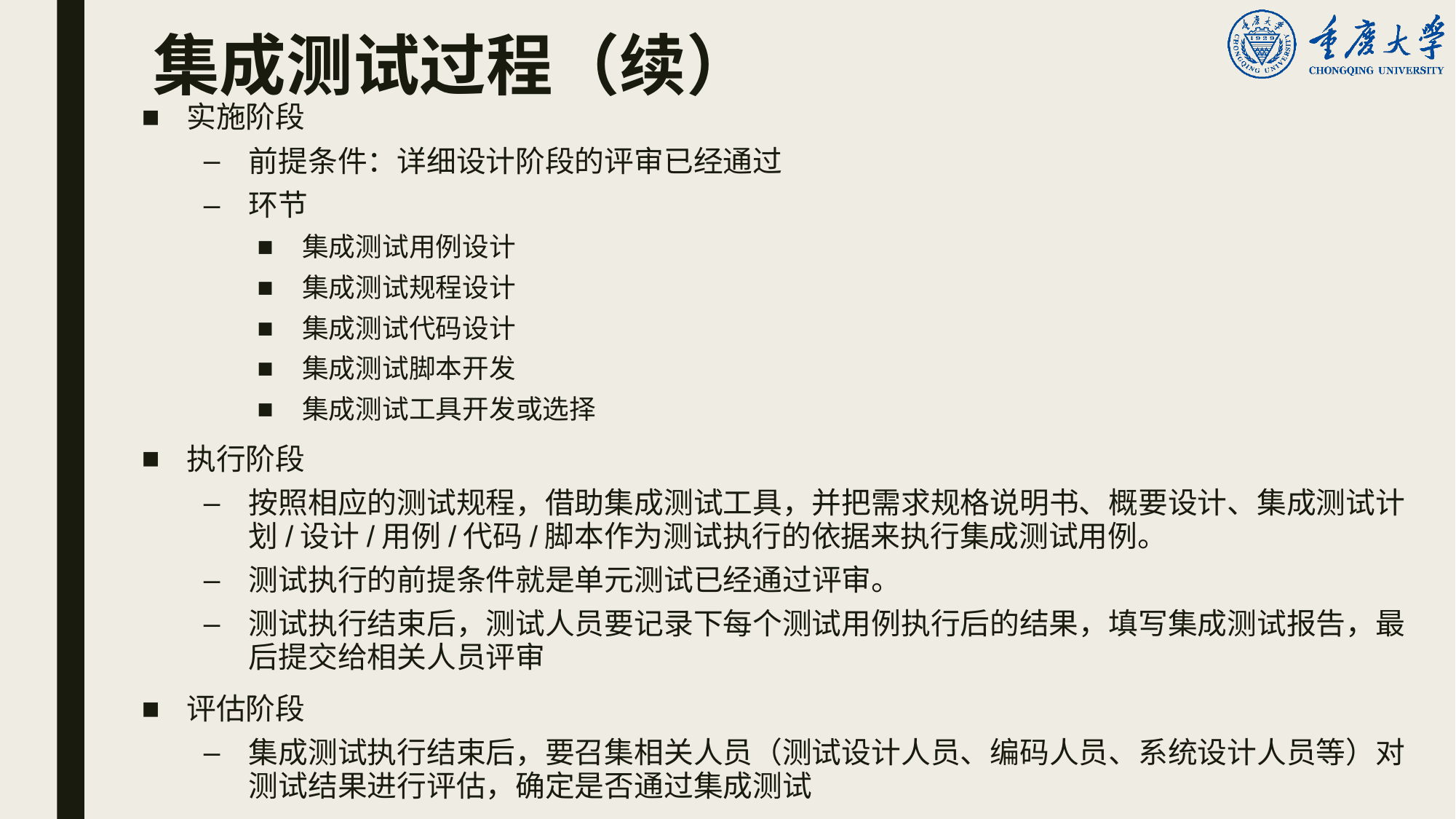

# 集成测试过程（续）
实施阶段
前提条件：详细设计阶段的评审已经通过
环节
集成测试用例设计
集成测试规程设计
集成测试代码设计
集成测试脚本开发
集成测试工具开发或选择
执行阶段
按照相应的测试规程，借助集成测试工具，并把需求规格说明书、概要设计、集成测试计划/设计/用例/代码/脚本作为测试执行的依据来执行集成测试用例。
测试执行的前提条件就是单元测试已经通过评审。
测试执行结束后，测试人员要记录下每个测试用例执行后的结果，填写集成测试报告，最后提交给相关人员评审
评估阶段
集成测试执行结束后，要召集相关人员（测试设计人员、编码人员、系统设计人员等）对测试结果进行评估，确定是否通过集成测试